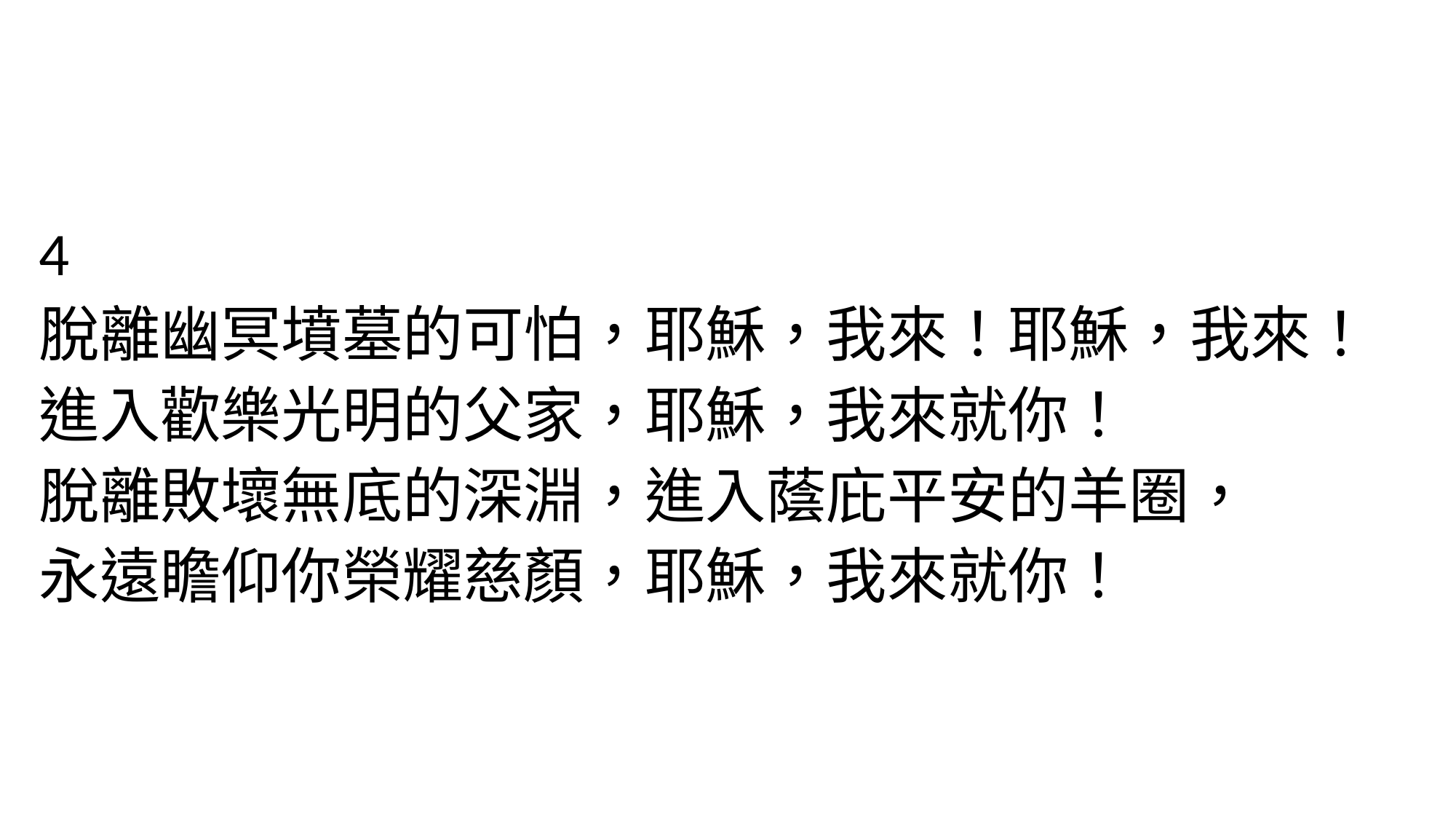

#
4
脫離幽冥墳墓的可怕，耶穌，我來！耶穌，我來！
進入歡樂光明的父家，耶穌，我來就你！
脫離敗壞無底的深淵，進入蔭庇平安的羊圈，
永遠瞻仰你榮耀慈顏，耶穌，我來就你！